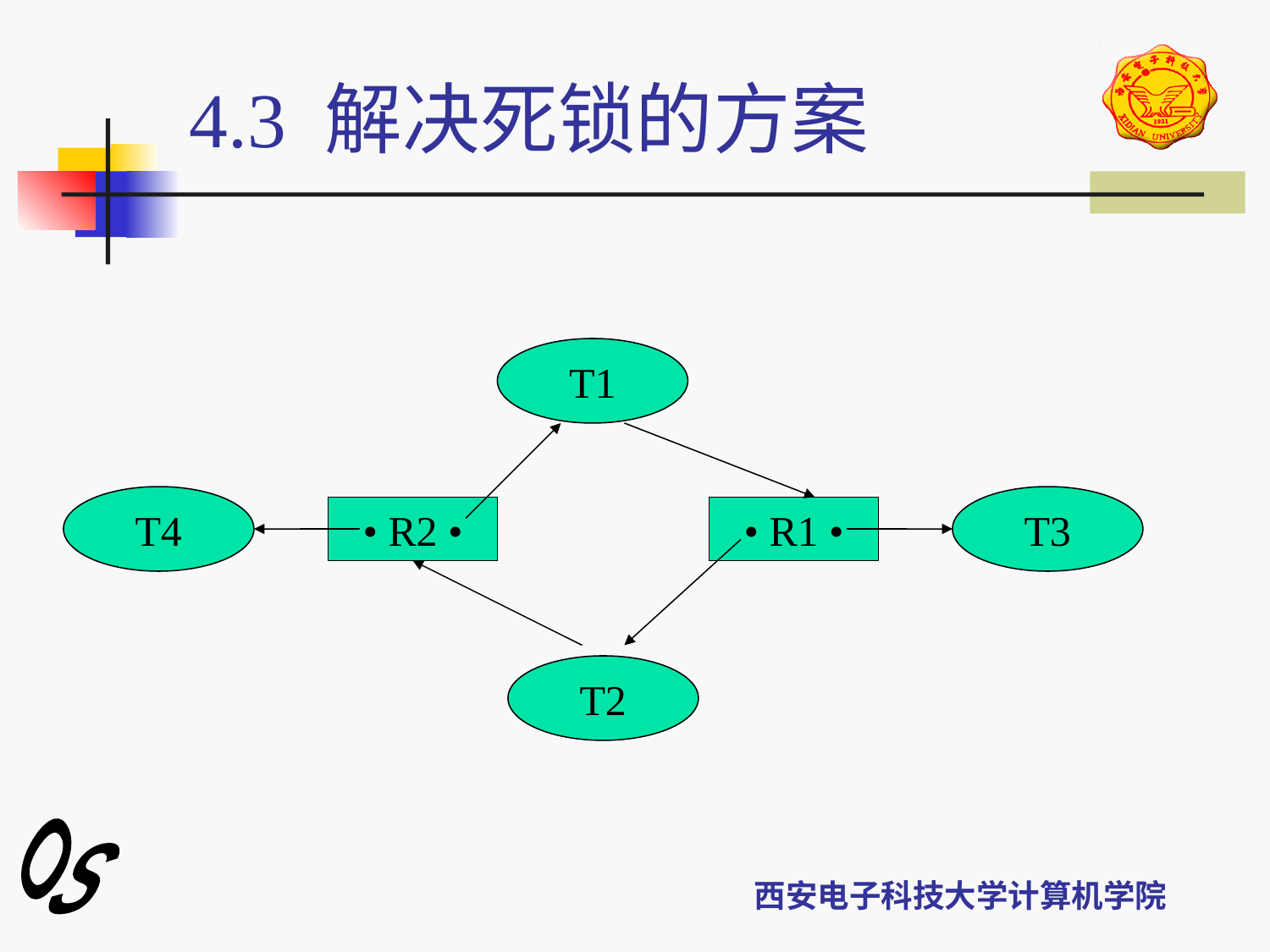

# 4.3 解决死锁的方案
T1

T4
T3
• R2 •
• R1 •

T2
29